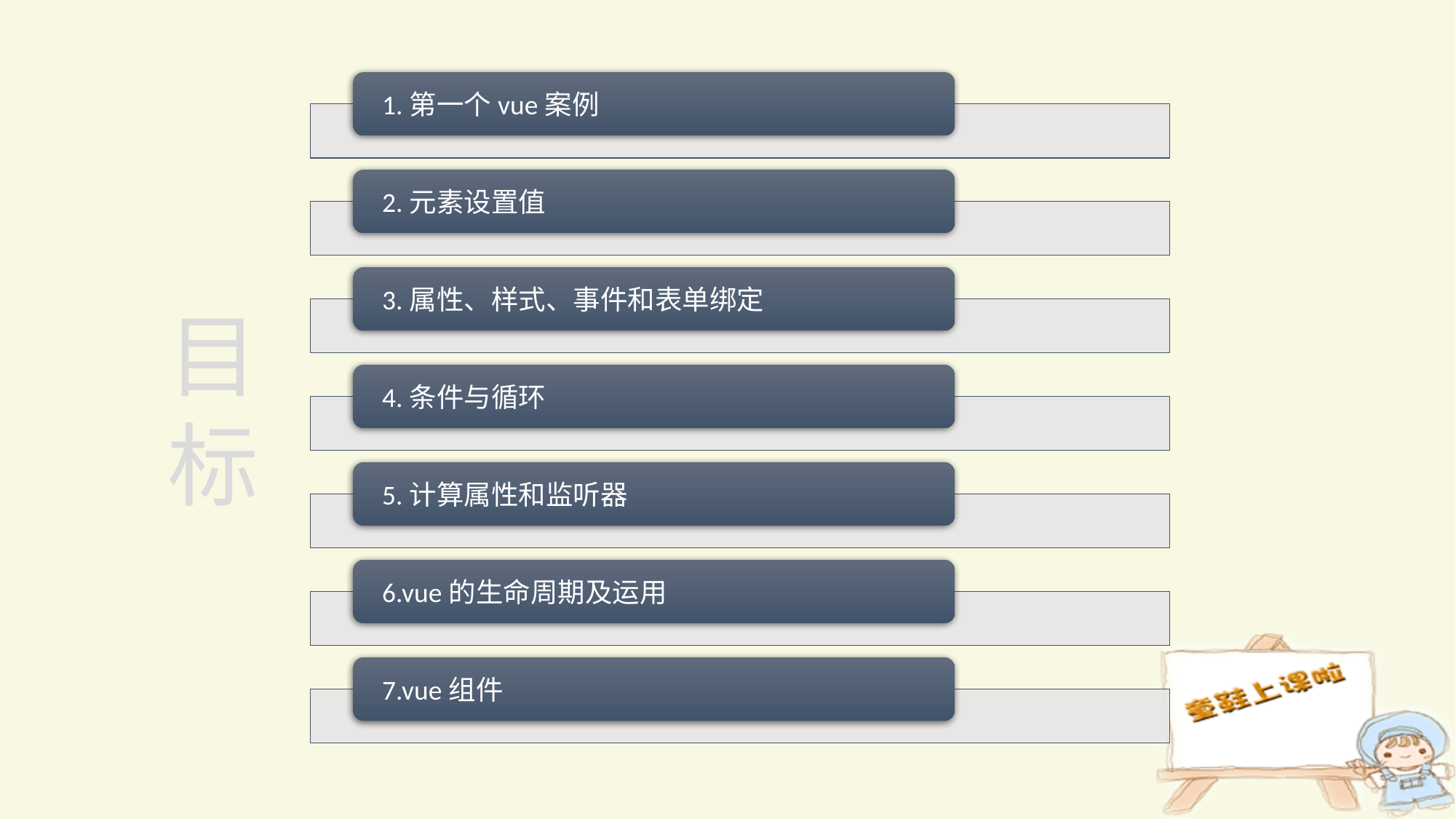

1.第一个vue案例
2.元素设置值
3.属性、样式、事件和表单绑定
4.条件与循环
5.计算属性和监听器
6.vue的生命周期及运用
7.vue组件
目
标